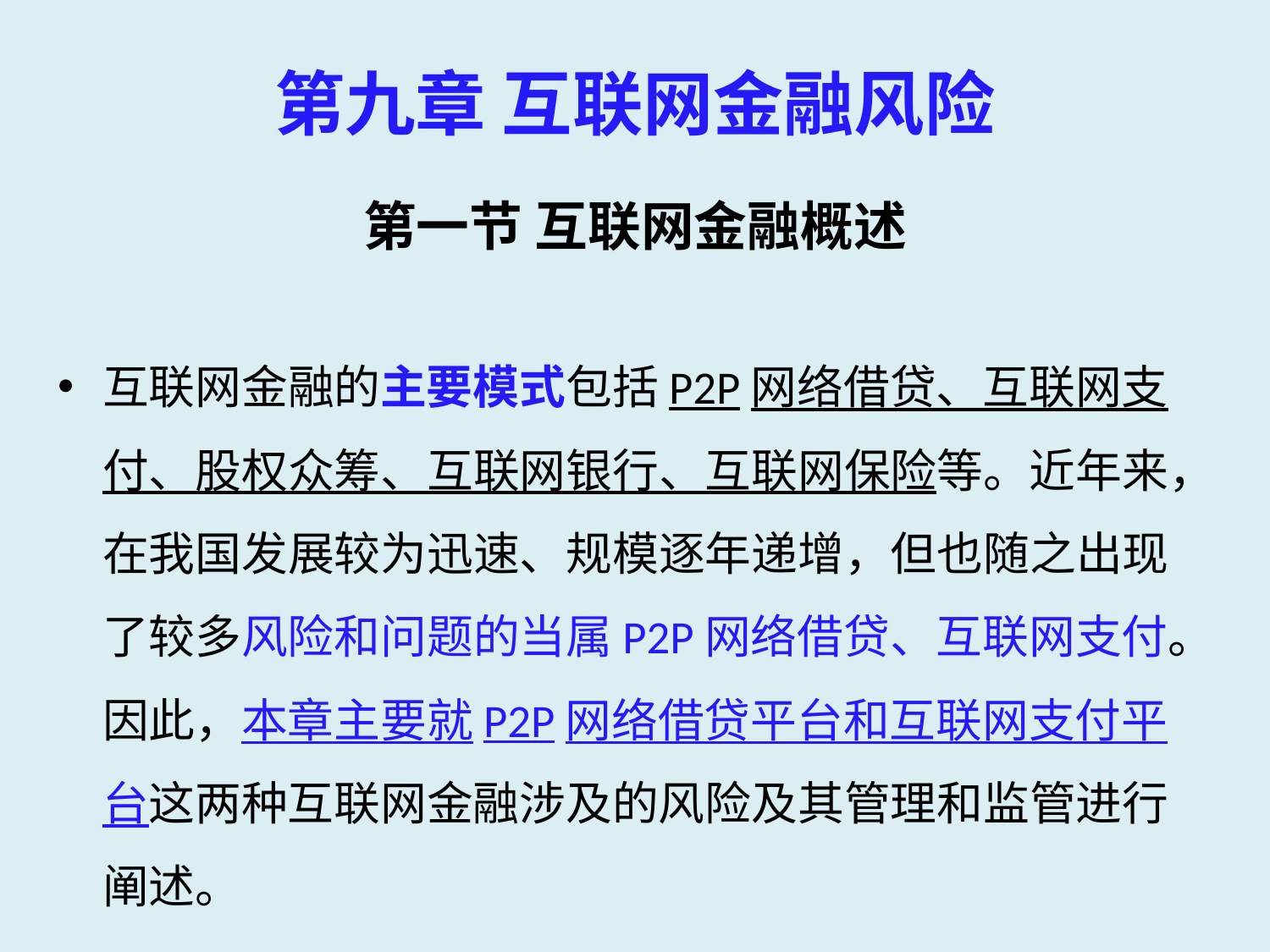

# 第九章 互联网金融风险
第一节 互联网金融概述

互联网金融的主要模式包括P2P网络借贷、互联网支付、股权众筹、互联网银行、互联网保险等。近年来，在我国发展较为迅速、规模逐年递增，但也随之出现了较多风险和问题的当属P2P网络借贷、互联网支付。因此，本章主要就P2P网络借贷平台和互联网支付平台这两种互联网金融涉及的风险及其管理和监管进行阐述。
6